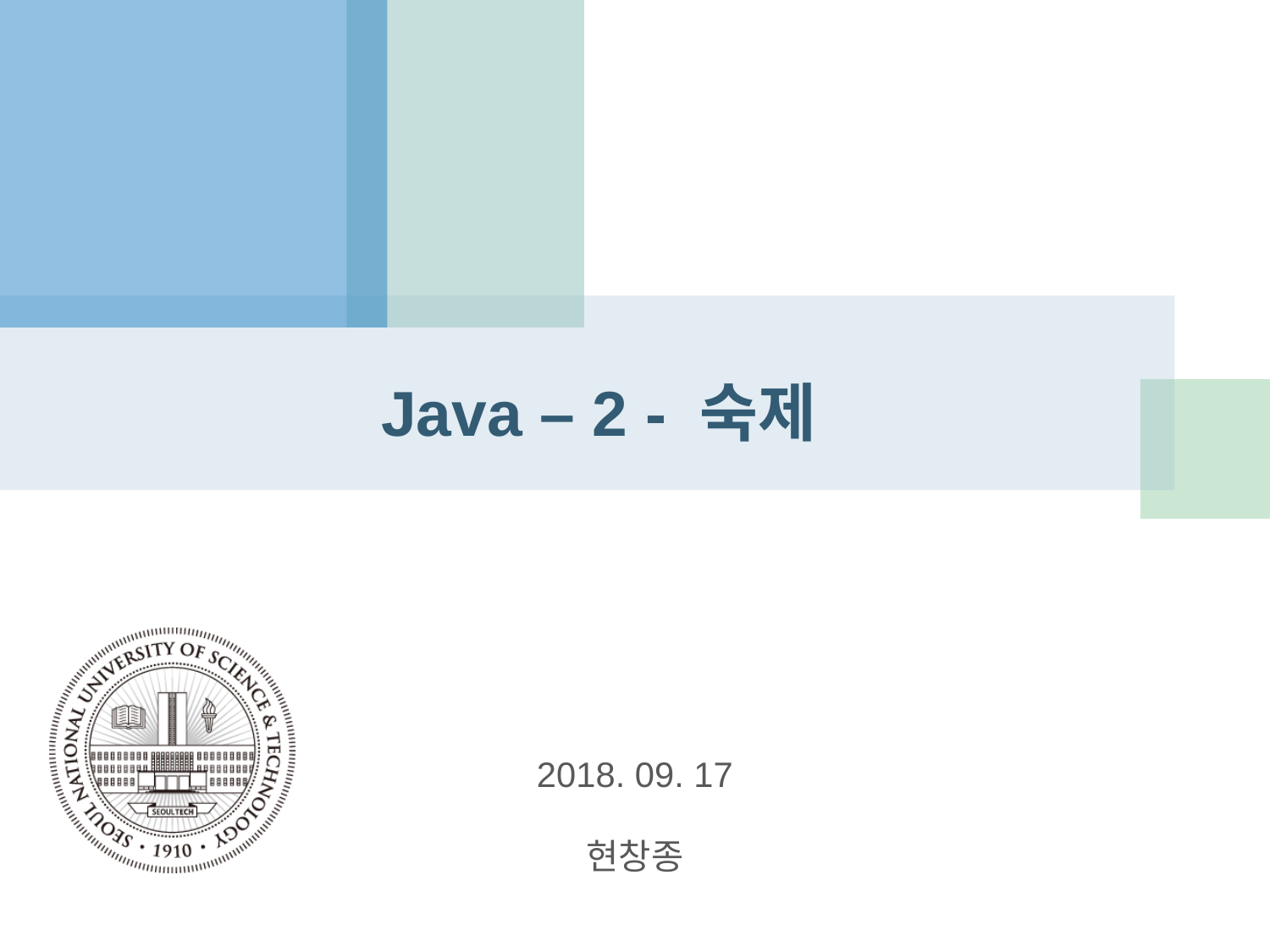

# Java – 2 - 숙제
2018. 09. 17

현창종